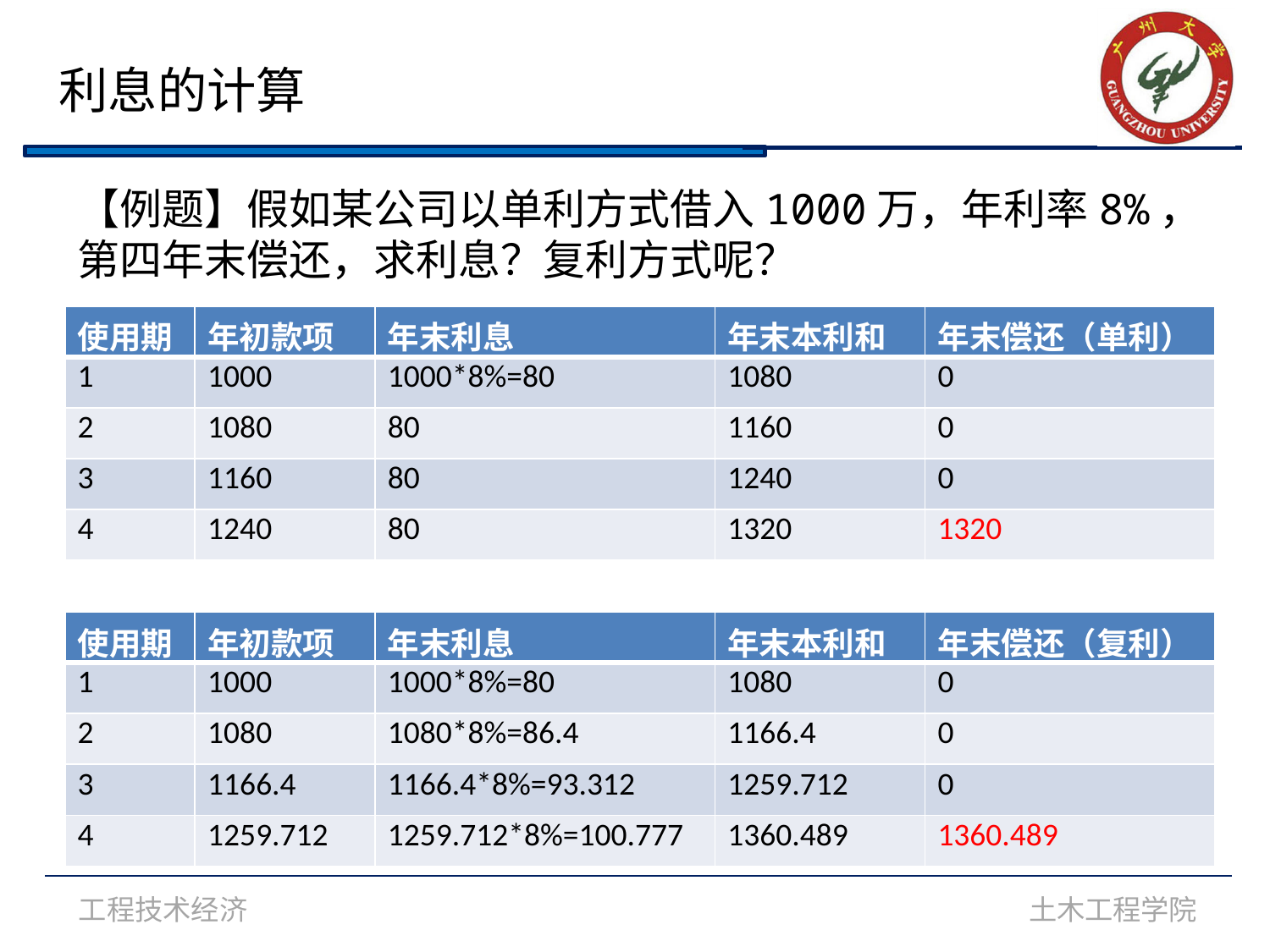

利息的计算
【例题】假如某公司以单利方式借入1000万，年利率8%，第四年末偿还，求利息？复利方式呢？
| 使用期 | 年初款项 | 年末利息 | 年末本利和 | 年末偿还（单利） |
| --- | --- | --- | --- | --- |
| 1 | 1000 | 1000\*8%=80 | 1080 | 0 |
| 2 | 1080 | 80 | 1160 | 0 |
| 3 | 1160 | 80 | 1240 | 0 |
| 4 | 1240 | 80 | 1320 | 1320 |
| 使用期 | 年初款项 | 年末利息 | 年末本利和 | 年末偿还（复利） |
| --- | --- | --- | --- | --- |
| 1 | 1000 | 1000\*8%=80 | 1080 | 0 |
| 2 | 1080 | 1080\*8%=86.4 | 1166.4 | 0 |
| 3 | 1166.4 | 1166.4\*8%=93.312 | 1259.712 | 0 |
| 4 | 1259.712 | 1259.712\*8%=100.777 | 1360.489 | 1360.489 |